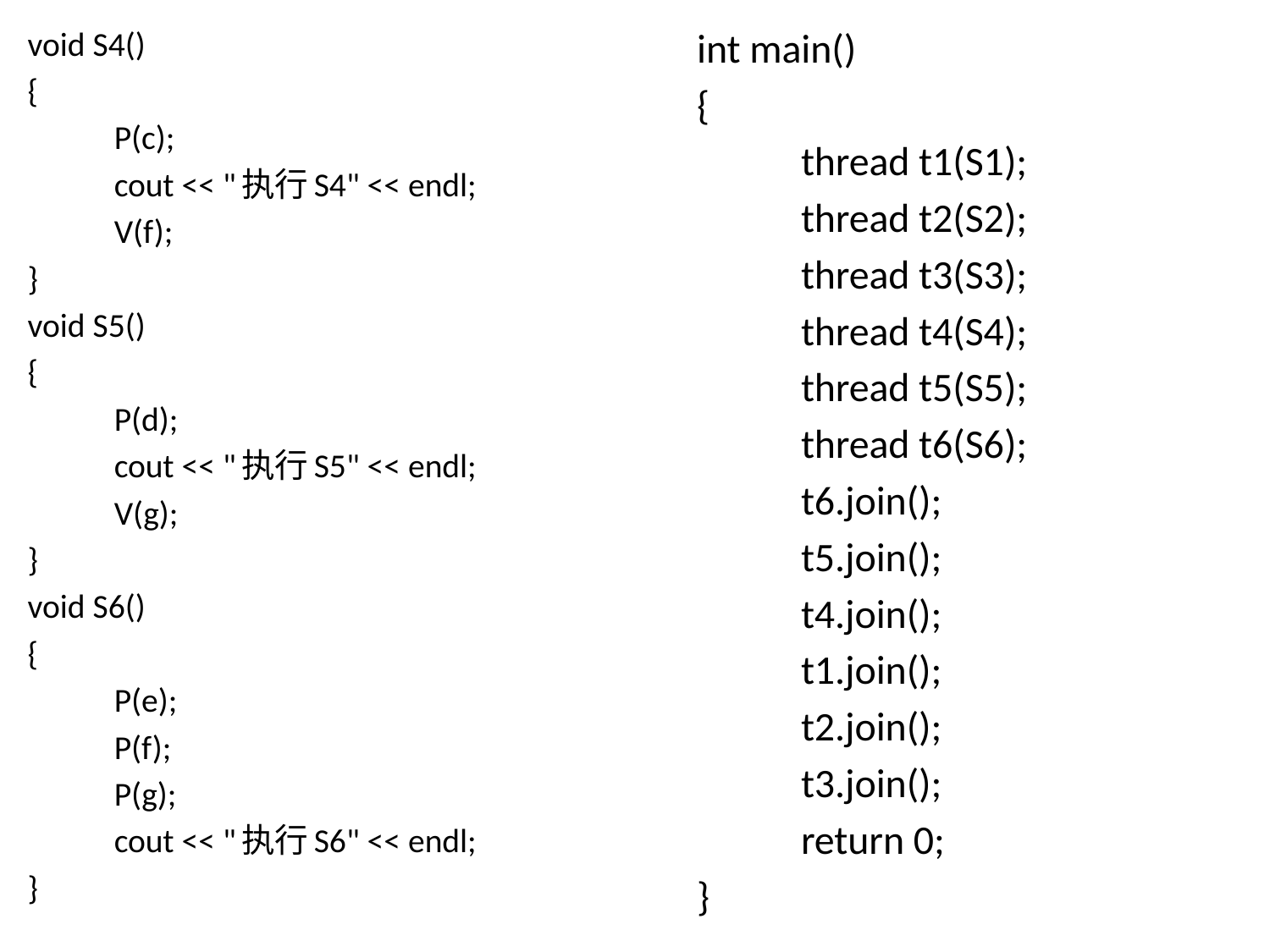

void S4()
{
	P(c);
	cout << "执行S4" << endl;
	V(f);
}
void S5()
{
	P(d);
	cout << "执行S5" << endl;
	V(g);
}
void S6()
{
	P(e);
	P(f);
	P(g);
	cout << "执行S6" << endl;
}

int main()
{
	thread t1(S1);
	thread t2(S2);
	thread t3(S3);
	thread t4(S4);
	thread t5(S5);
	thread t6(S6);
	t6.join();
	t5.join();
	t4.join();
	t1.join();
	t2.join();
	t3.join();
	return 0;
}